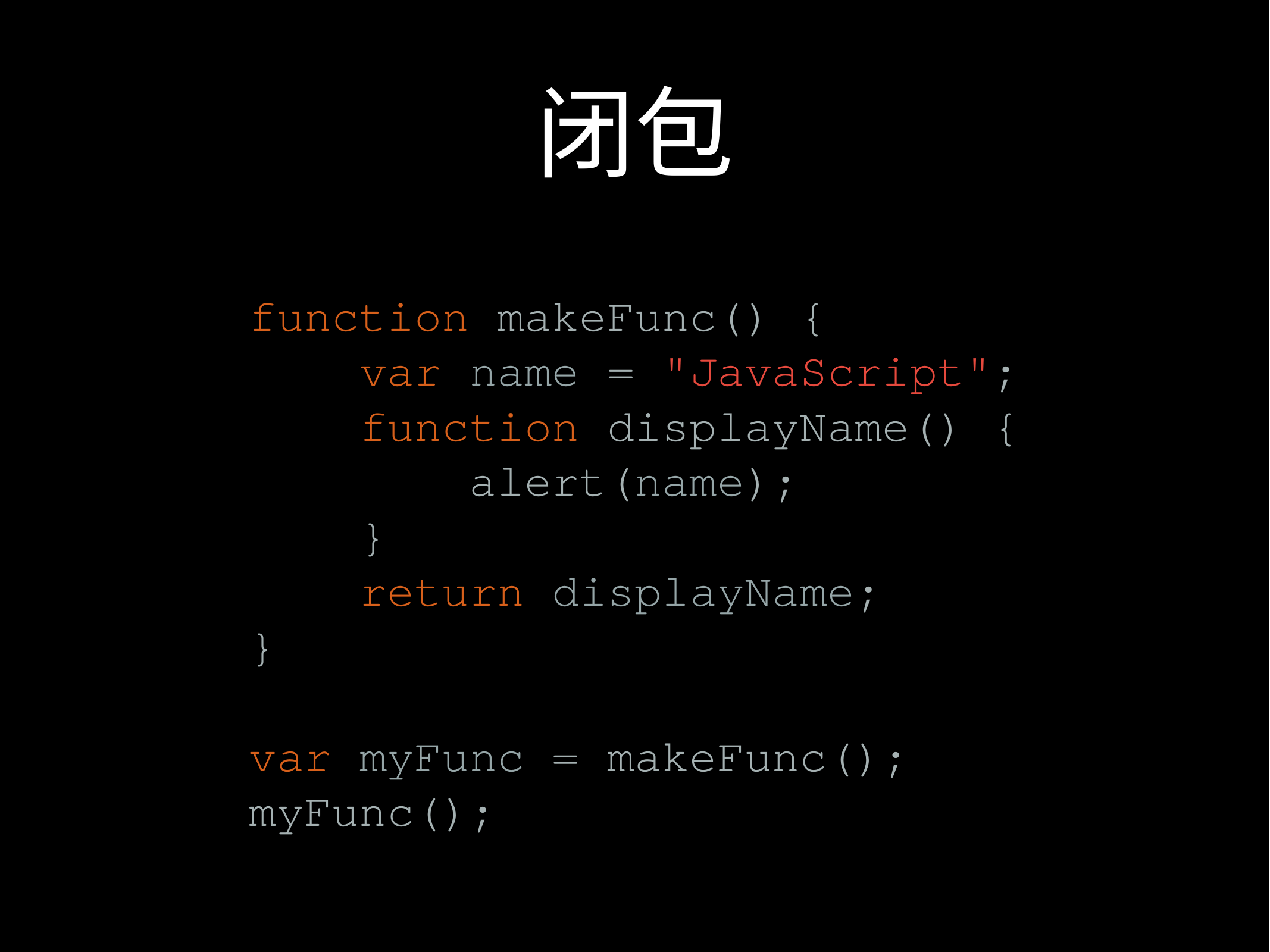

# 闭包
function makeFunc() {
    var name = "JavaScript";
    function displayName() {
        alert(name);
    }
    return displayName;
}

var myFunc = makeFunc();
myFunc();